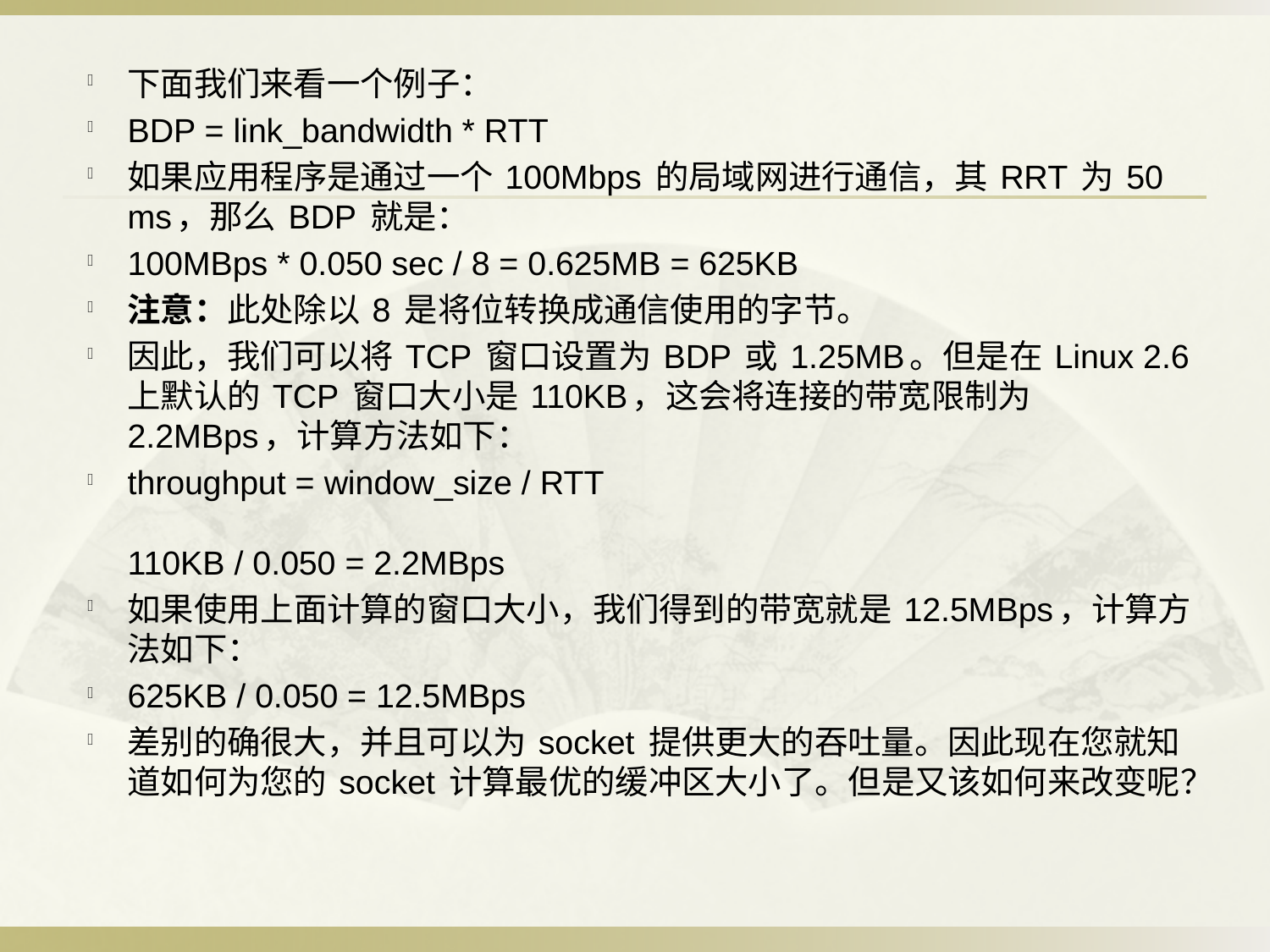

下面我们来看一个例子：
BDP = link_bandwidth * RTT
如果应用程序是通过一个 100Mbps 的局域网进行通信，其 RRT 为 50 ms，那么 BDP 就是：
100MBps * 0.050 sec / 8 = 0.625MB = 625KB
注意：此处除以 8 是将位转换成通信使用的字节。
因此，我们可以将 TCP 窗口设置为 BDP 或 1.25MB。但是在 Linux 2.6 上默认的 TCP 窗口大小是 110KB，这会将连接的带宽限制为 2.2MBps，计算方法如下：
throughput = window_size / RTT
110KB / 0.050 = 2.2MBps
如果使用上面计算的窗口大小，我们得到的带宽就是 12.5MBps，计算方法如下：
625KB / 0.050 = 12.5MBps
差别的确很大，并且可以为 socket 提供更大的吞吐量。因此现在您就知道如何为您的 socket 计算最优的缓冲区大小了。但是又该如何来改变呢？